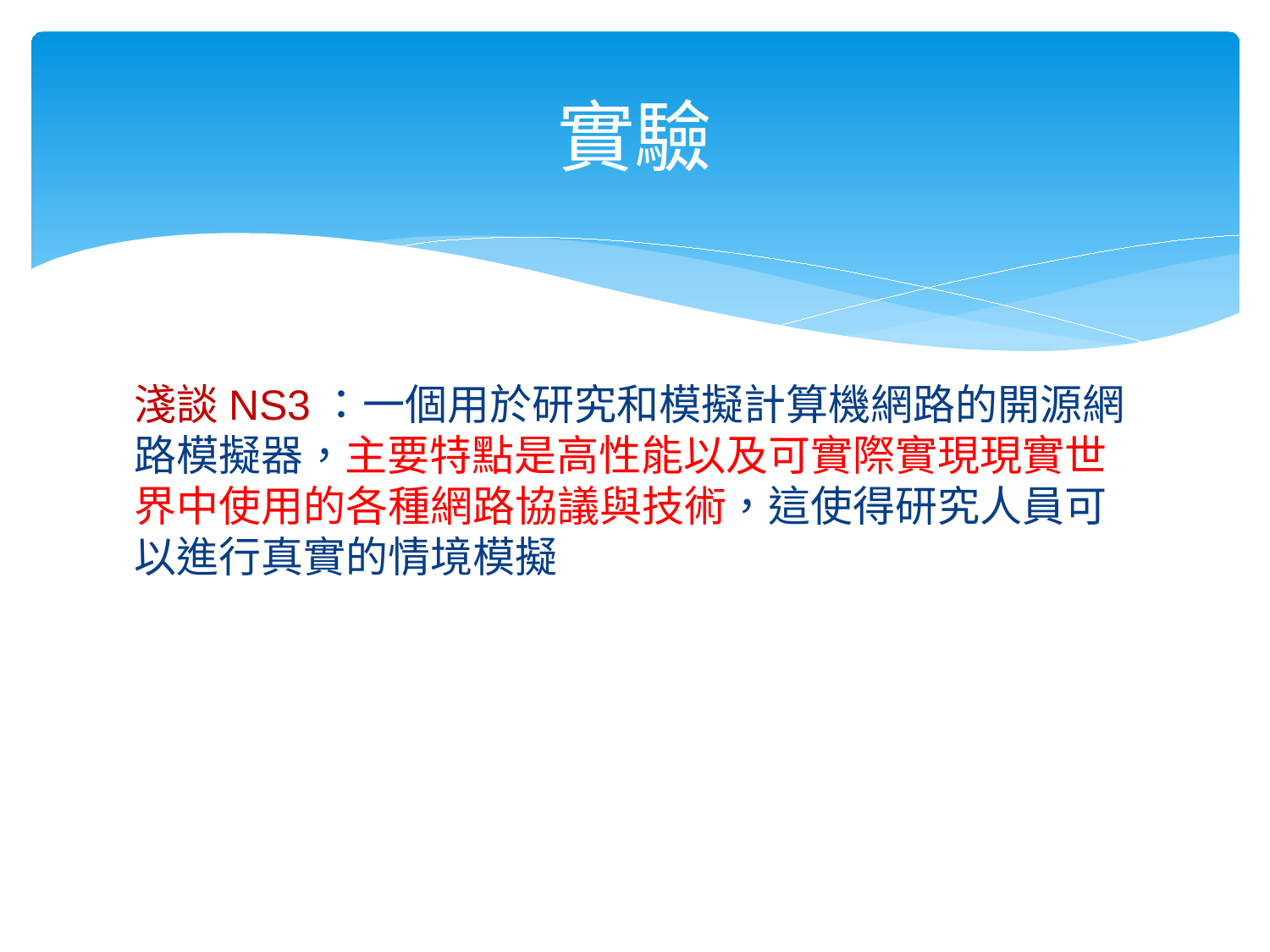

# 實驗
淺談NS3：一個用於研究和模擬計算機網路的開源網路模擬器，主要特點是高性能以及可實際實現現實世界中使用的各種網路協議與技術，這使得研究人員可以進行真實的情境模擬